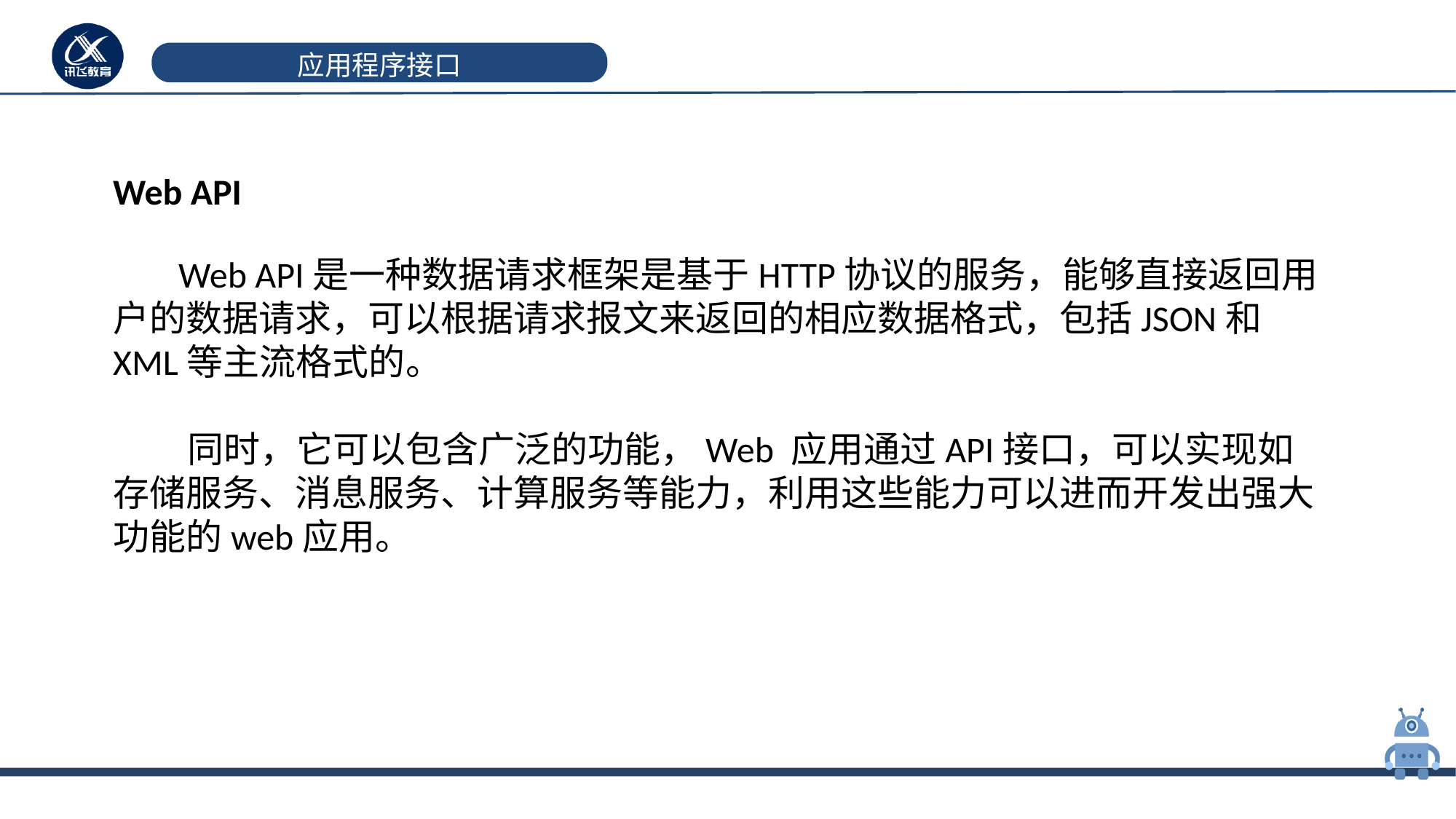

# 应用程序接口
Web API
        Web API是一种数据请求框架是基于HTTP协议的服务，能够直接返回用户的数据请求，可以根据请求报文来返回的相应数据格式，包括JSON和XML等主流格式的。

        同时，它可以包含广泛的功能，Web 应用通过API接口，可以实现如存储服务、消息服务、计算服务等能力，利用这些能力可以进而开发出强大功能的web应用。